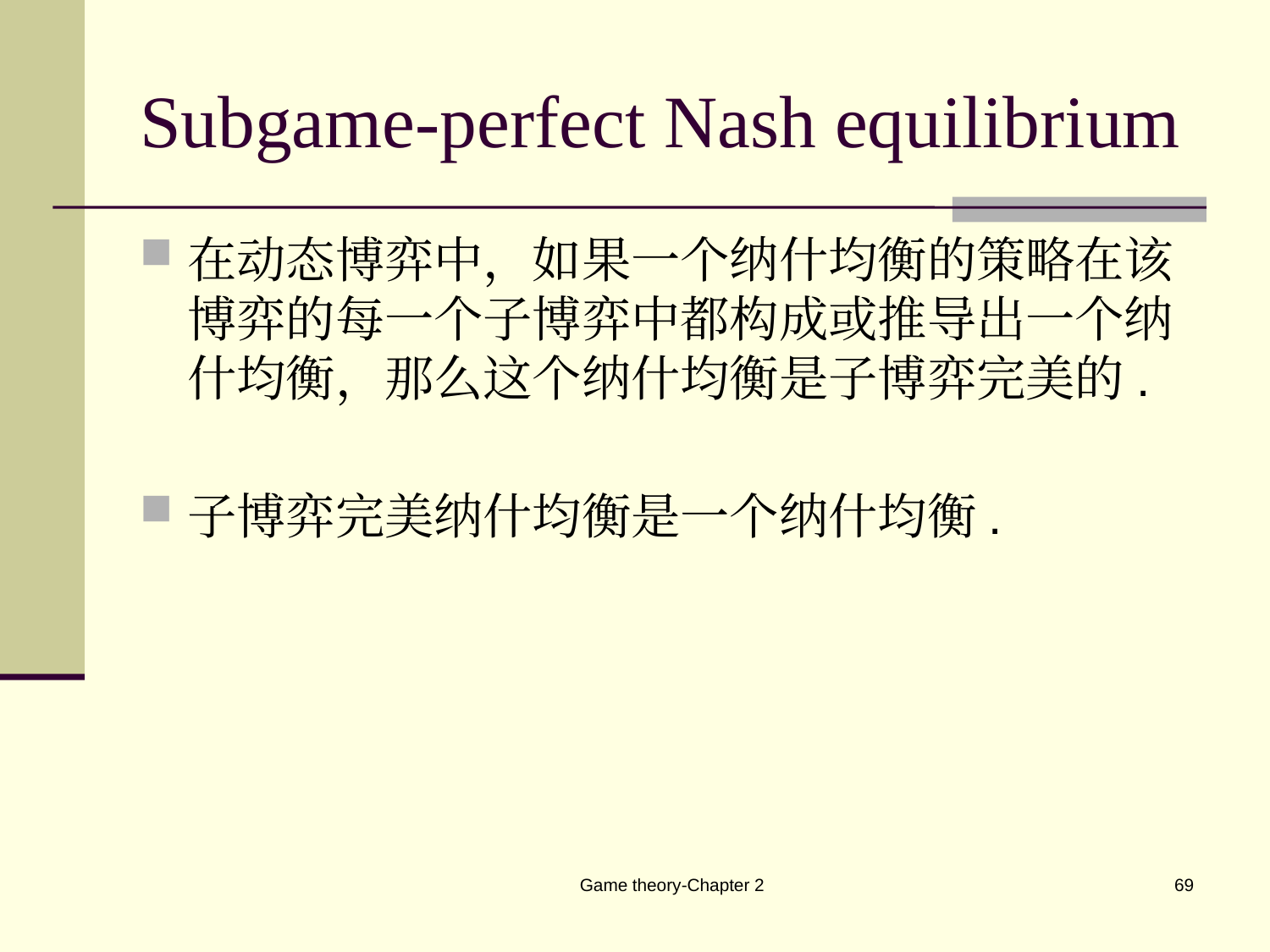

# Subgame-perfect Nash equilibrium
在动态博弈中，如果一个纳什均衡的策略在该博弈的每一个子博弈中都构成或推导出一个纳什均衡，那么这个纳什均衡是子博弈完美的.

子博弈完美纳什均衡是一个纳什均衡.
Game theory-Chapter 2
69